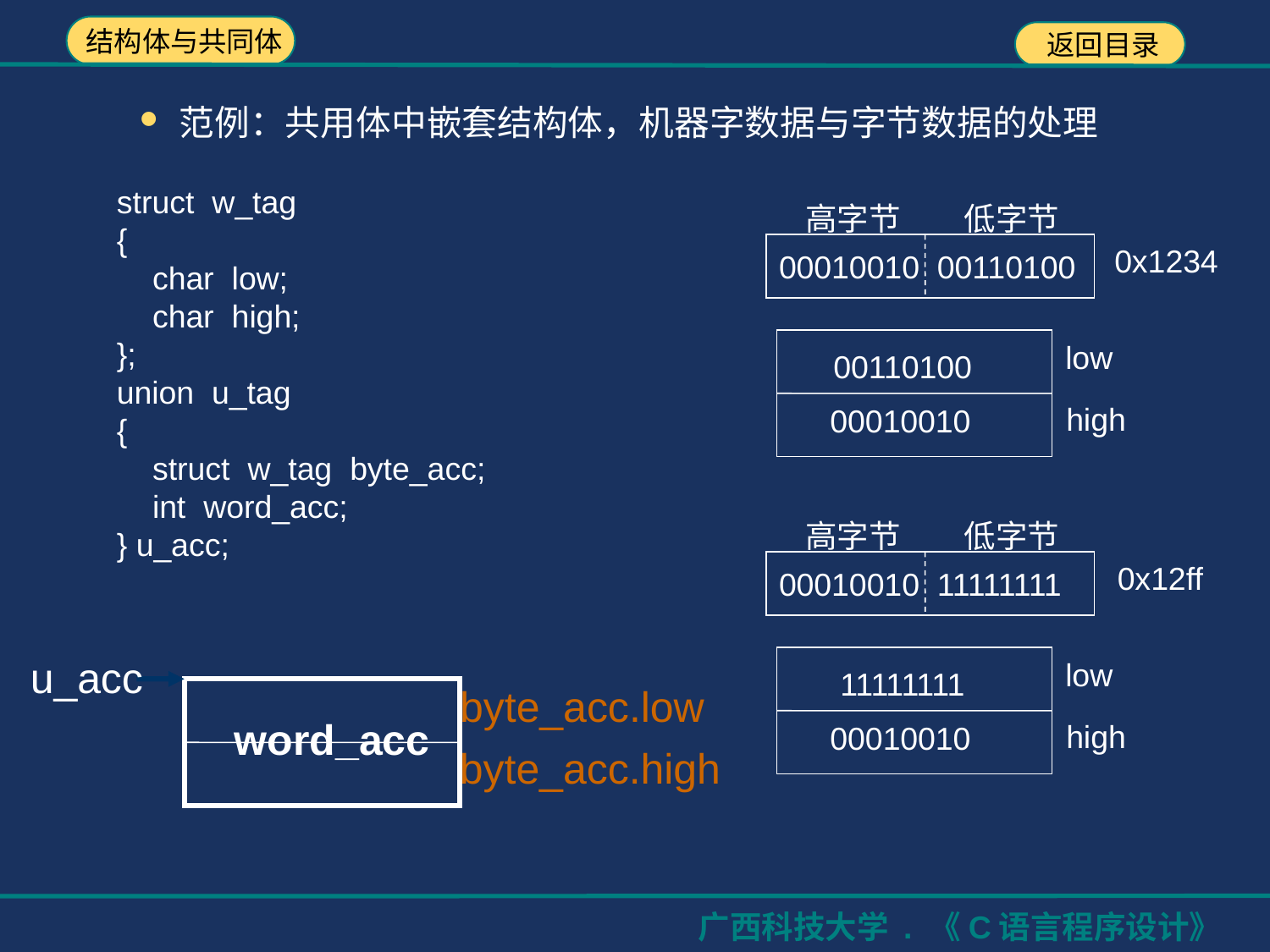

范例：共用体中嵌套结构体，机器字数据与字节数据的处理
struct  w_tag
{
    char  low;
    char  high;
};
union  u_tag
{
    struct  w_tag  byte_acc;
    int  word_acc;
} u_acc;
高字节
低字节
00010010  00110100

0x1234

low
00110100

high
00010010
高字节
低字节
00010010  11111111

0x12ff

low
11111111

high
00010010
u_acc
byte_acc.low

word_acc
byte_acc.high